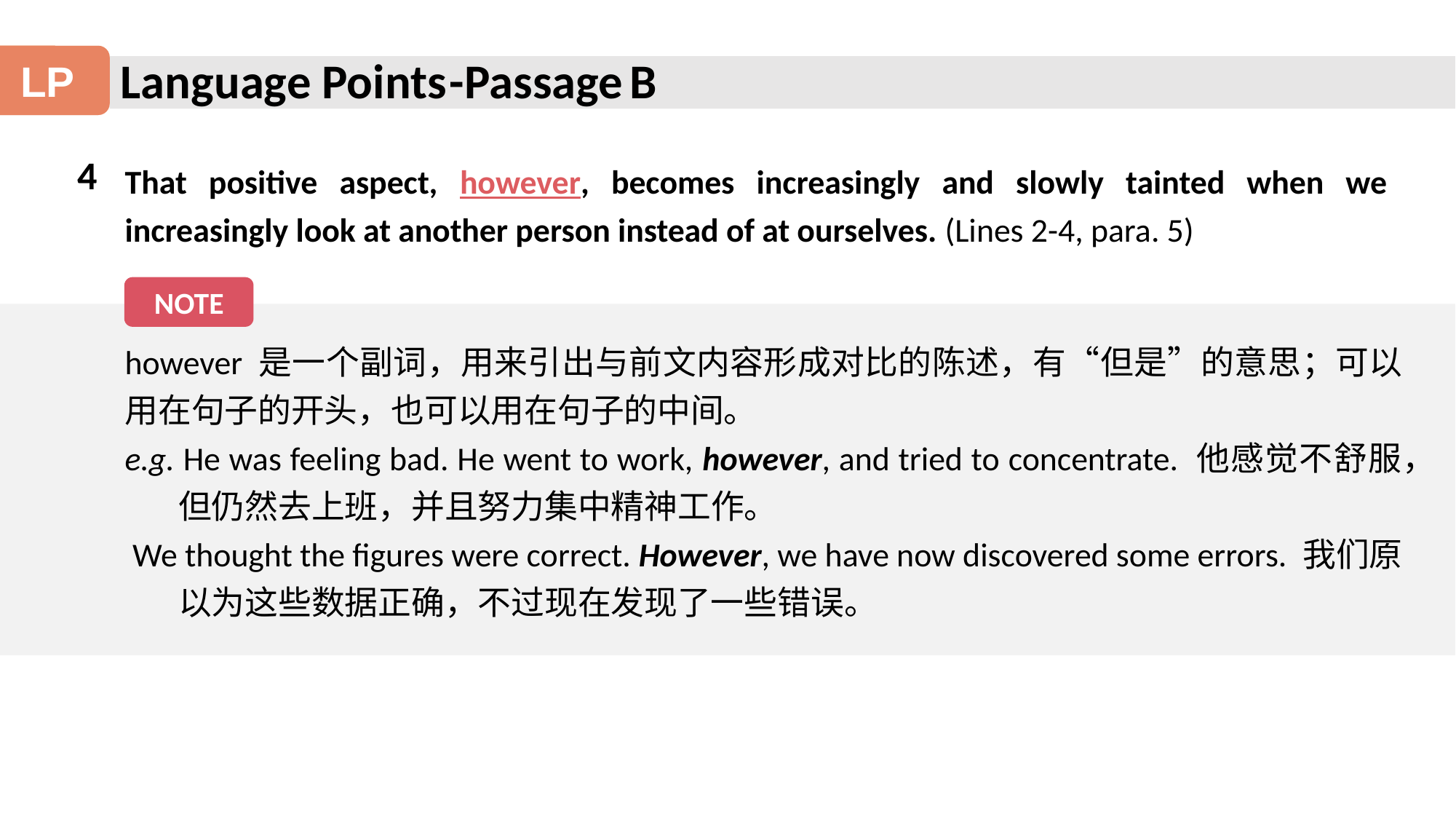

Language Points
-Passage B
LP

4
That positive aspect, however, becomes increasingly and slowly tainted when we increasingly look at another person instead of at ourselves. (Lines 2-4, para. 5)
NOTE

however 是一个副词，用来引出与前文内容形成对比的陈述，有“但是”的意思；可以用在句子的开头，也可以用在句子的中间。
e.g. He was feeling bad. He went to work, however, and tried to concentrate. 他感觉不舒服，但仍然去上班，并且努力集中精神工作。
 We thought the figures were correct. However, we have now discovered some errors. 我们原以为这些数据正确，不过现在发现了一些错误。